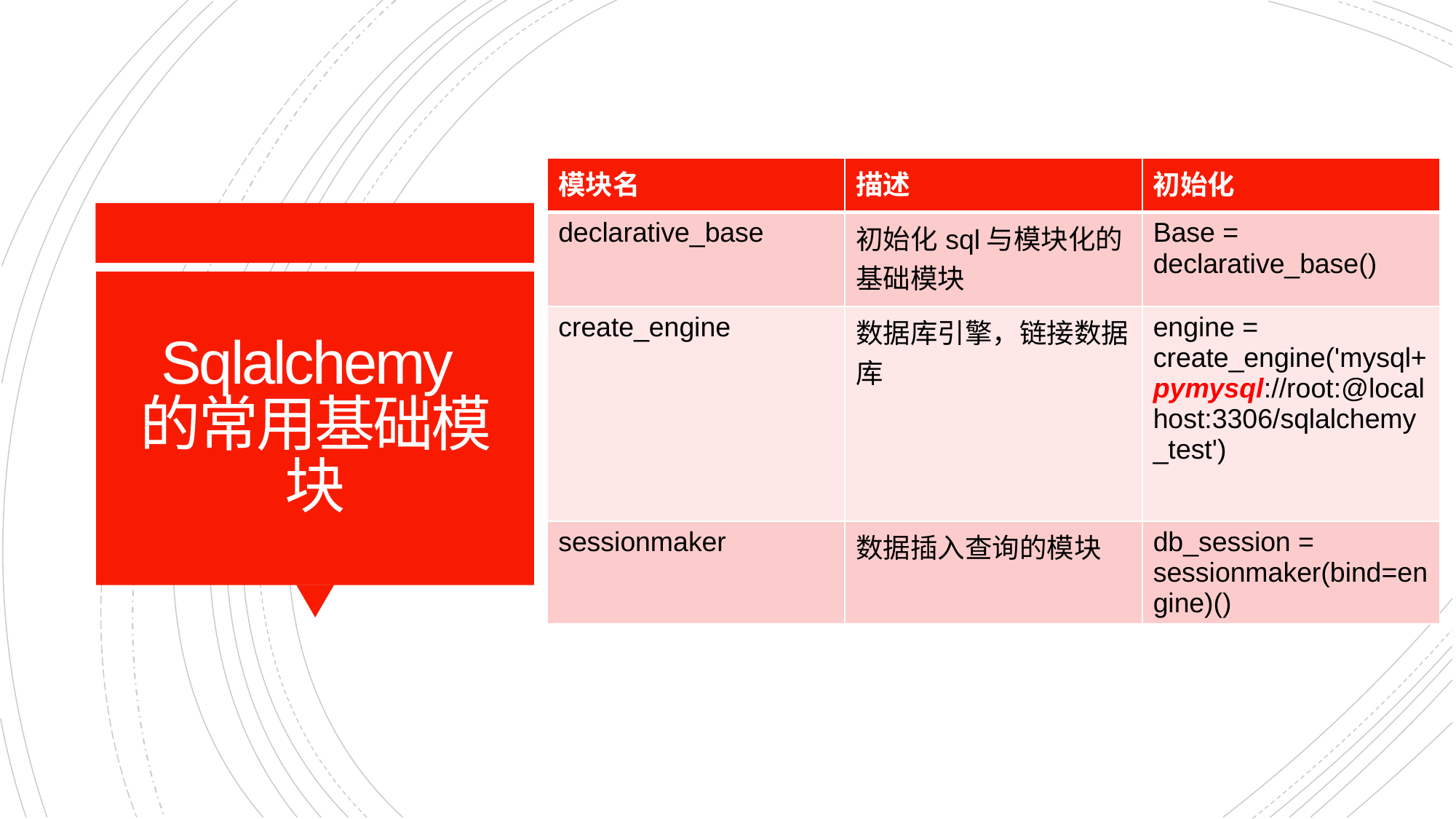

| 模块名 | 描述 | 初始化 |
| --- | --- | --- |
| declarative\_base | 初始化sql与模块化的基础模块 | Base = declarative\_base() |
| create\_engine | 数据库引擎，链接数据库 | engine = create\_engine('mysql+pymysql://root:@localhost:3306/sqlalchemy\_test') |
| sessionmaker | 数据插入查询的模块 | db\_session = sessionmaker(bind=engine)() |
# Sqlalchemy的常用基础模块